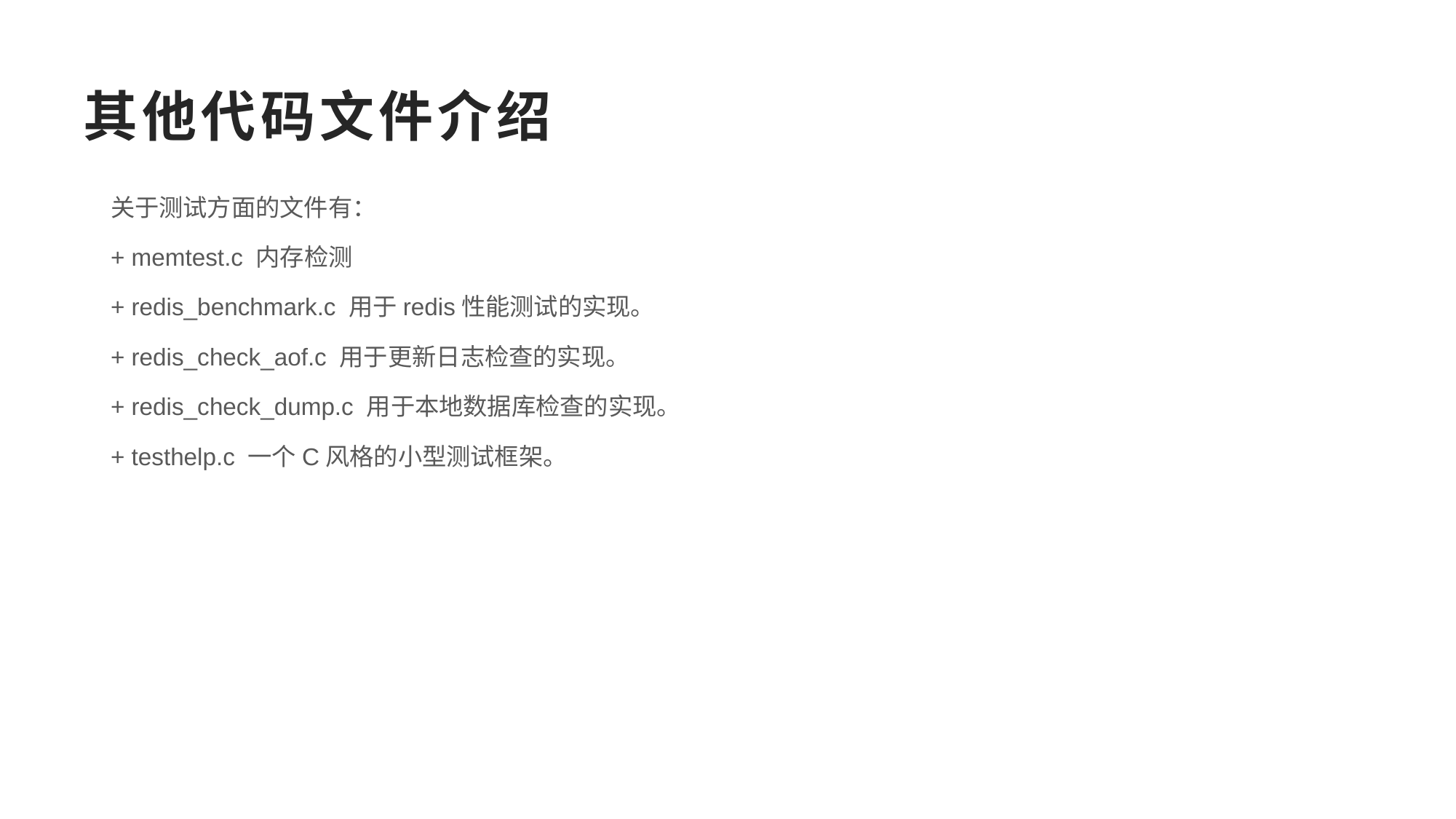

其他代码文件介绍
关于测试方面的文件有：
+ memtest.c 内存检测
+ redis_benchmark.c 用于redis性能测试的实现。
+ redis_check_aof.c 用于更新日志检查的实现。
+ redis_check_dump.c 用于本地数据库检查的实现。
+ testhelp.c 一个C风格的小型测试框架。